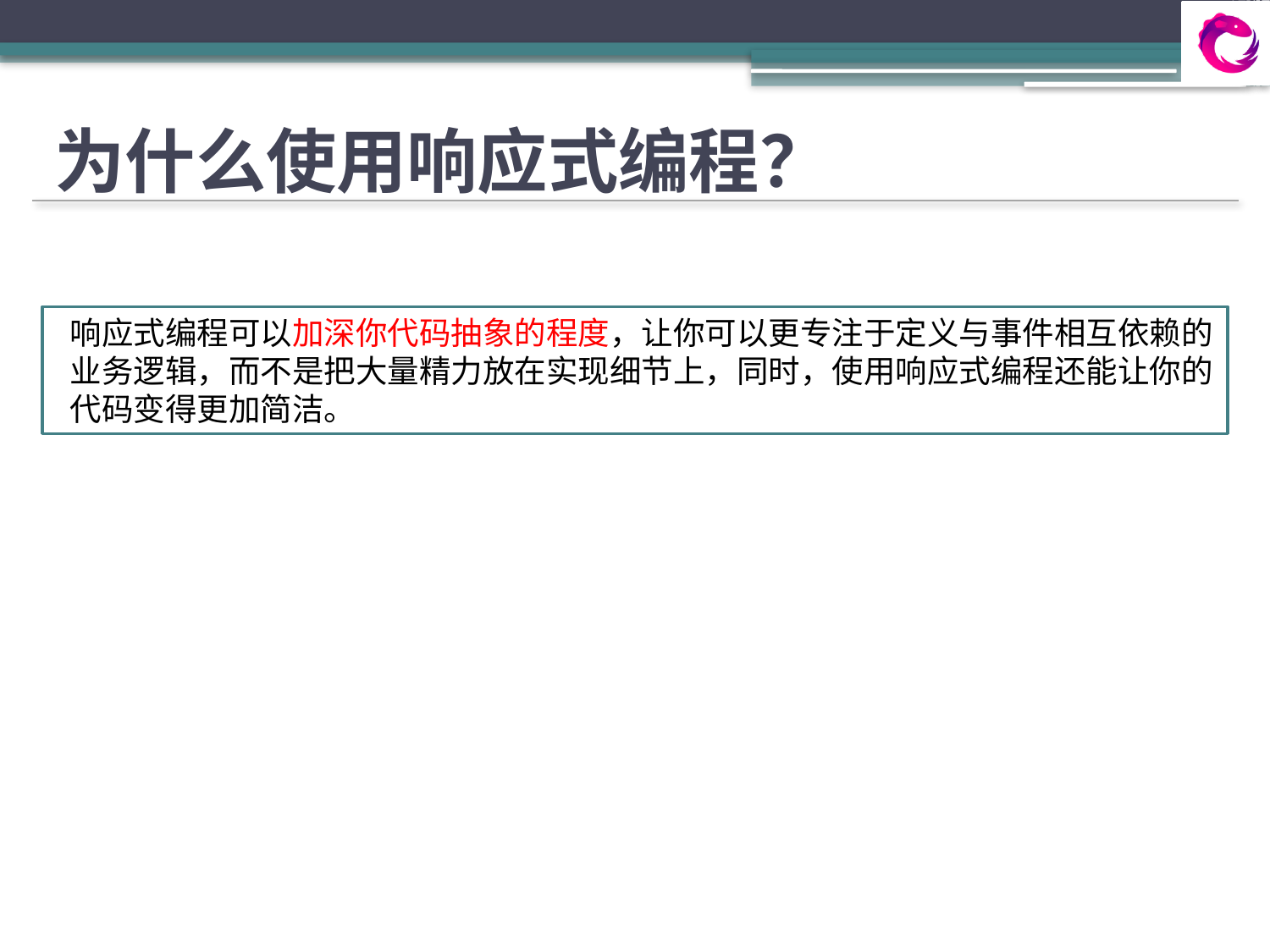

# 为什么使用响应式编程？
响应式编程可以加深你代码抽象的程度，让你可以更专注于定义与事件相互依赖的业务逻辑，而不是把大量精力放在实现细节上，同时，使用响应式编程还能让你的代码变得更加简洁。